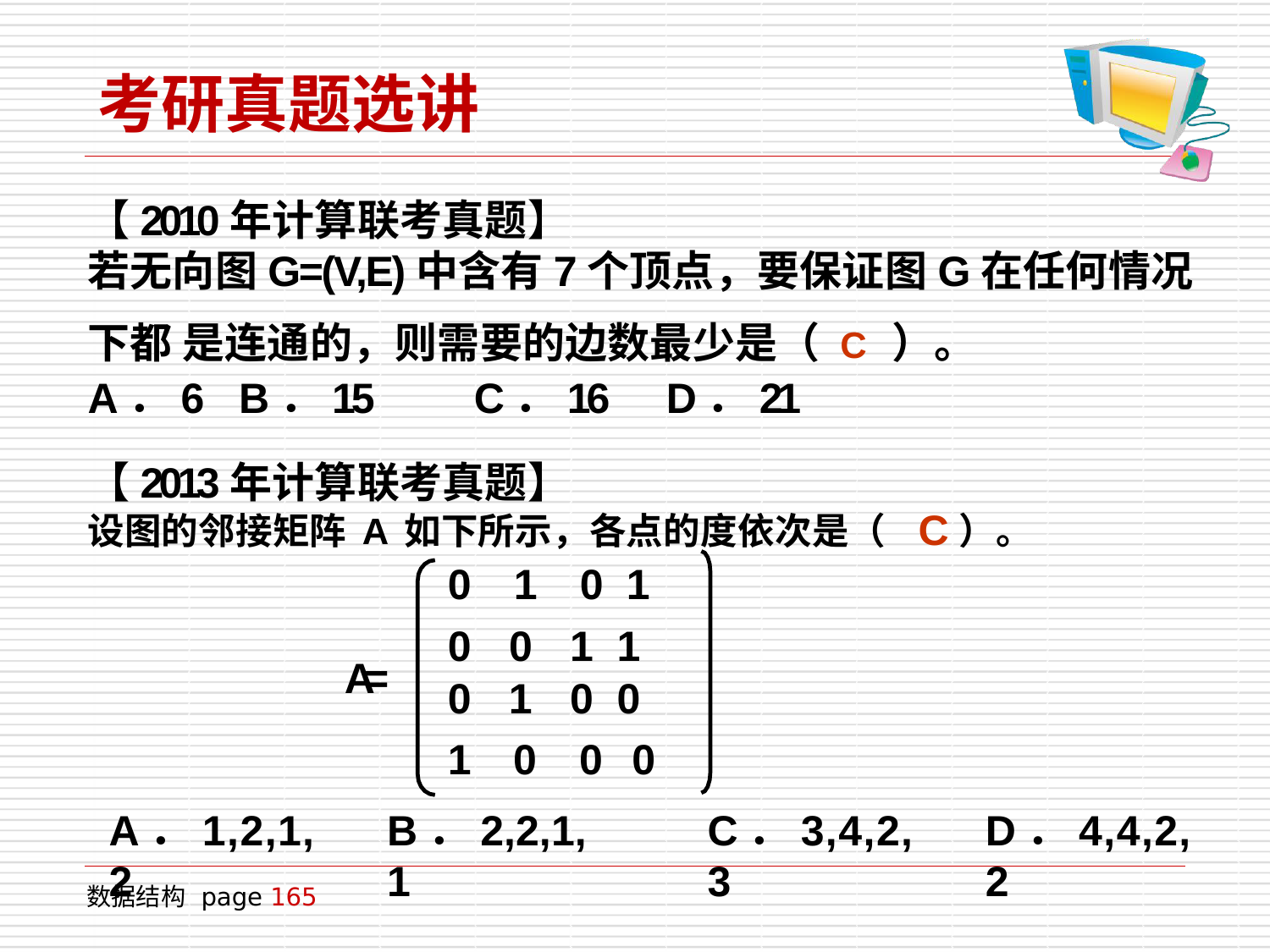

# 考研真题选讲

【2010年计算联考真题】
若无向图G=(V,E)中含有7个顶点，要保证图G在任何情况下都 是连通的，则需要的边数最少是（ C ）。
A．6	B．15	C．16	D．21

【2013年计算联考真题】
设图的邻接矩阵A如下所示，各点的度依次是（ C）。
0  1  0 1
0  0  1 1

A=
0  1  0 0
1	0  0 0
A．1,2,1,2
B．2,2,1,1
C．3,4,2,3
D．4,4,2,2

数据结构 page 165